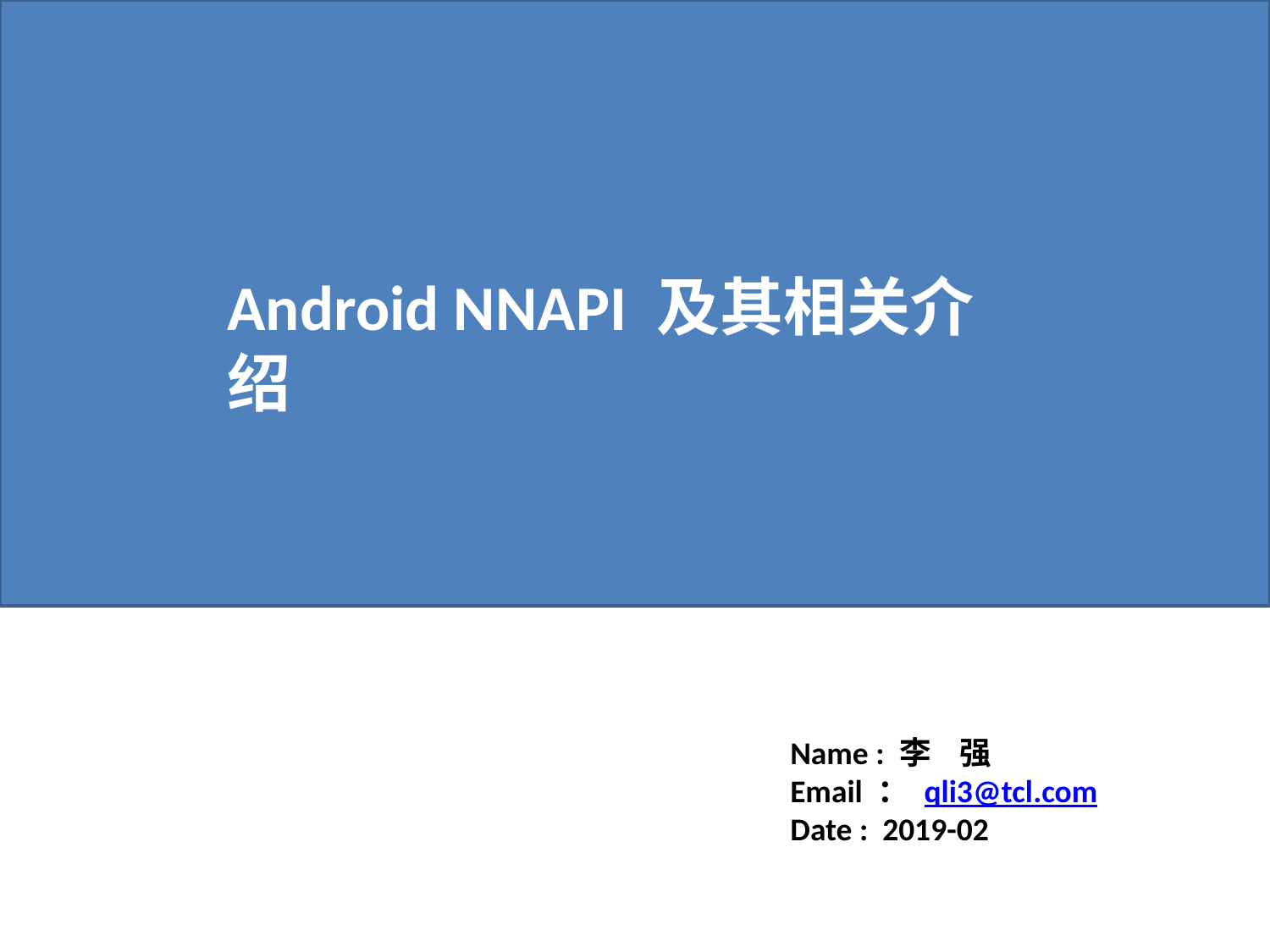

Android NNAPI 及其相关介绍
Name : 李    强
Email ： qli3@tcl.com
Date :  2019-02